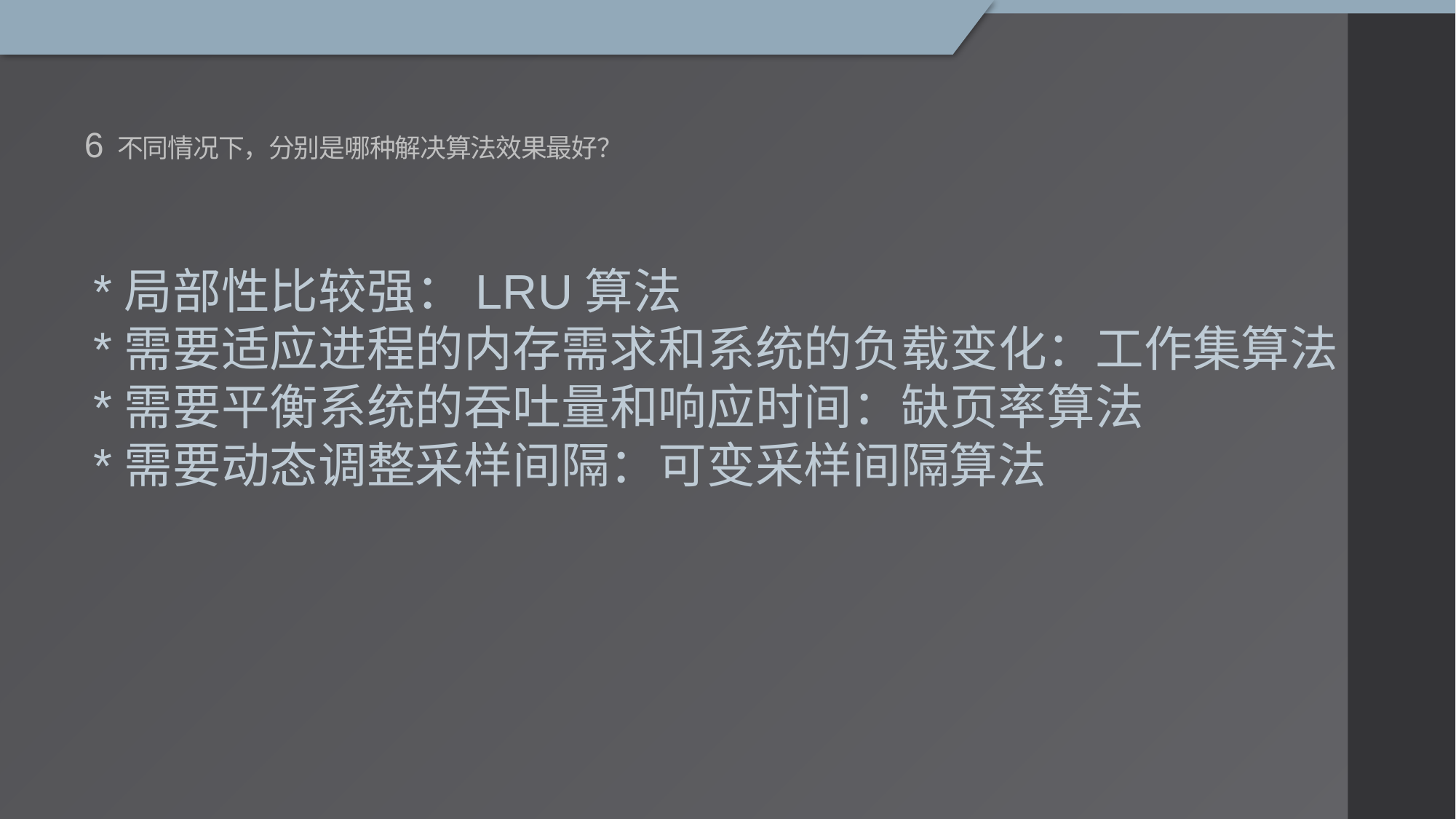

# 6 不同情况下，分别是哪种解决算法效果最好？
*局部性比较强：LRU算法
*需要适应进程的内存需求和系统的负载变化：工作集算法
*需要平衡系统的吞吐量和响应时间：缺页率算法
*需要动态调整采样间隔：可变采样间隔算法